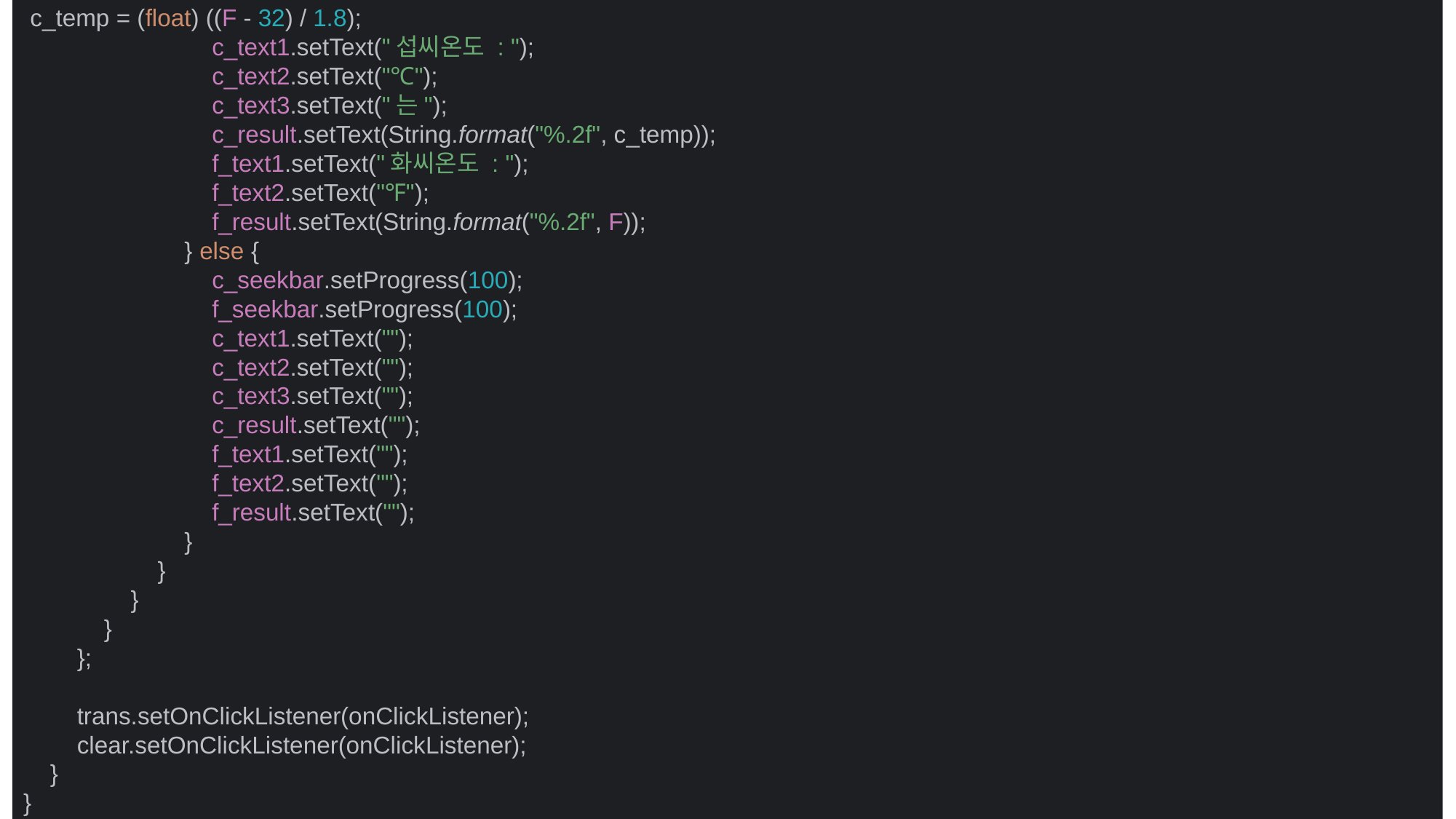

c_temp = (float) ((F - 32) / 1.8);
                            c_text1.setText("섭씨온도 : ");
                            c_text2.setText("℃");
                            c_text3.setText("는");
                            c_result.setText(String.format("%.2f", c_temp));
                            f_text1.setText("화씨온도 : ");
                            f_text2.setText("℉");
                            f_result.setText(String.format("%.2f", F));
                        } else {
                            c_seekbar.setProgress(100);
                            f_seekbar.setProgress(100);
                            c_text1.setText("");
                            c_text2.setText("");
                            c_text3.setText("");
                            c_result.setText("");
                            f_text1.setText("");
                            f_text2.setText("");
                            f_result.setText("");
                        }
                    }
                }
            }
        };
        trans.setOnClickListener(onClickListener);
        clear.setOnClickListener(onClickListener);
    }
}